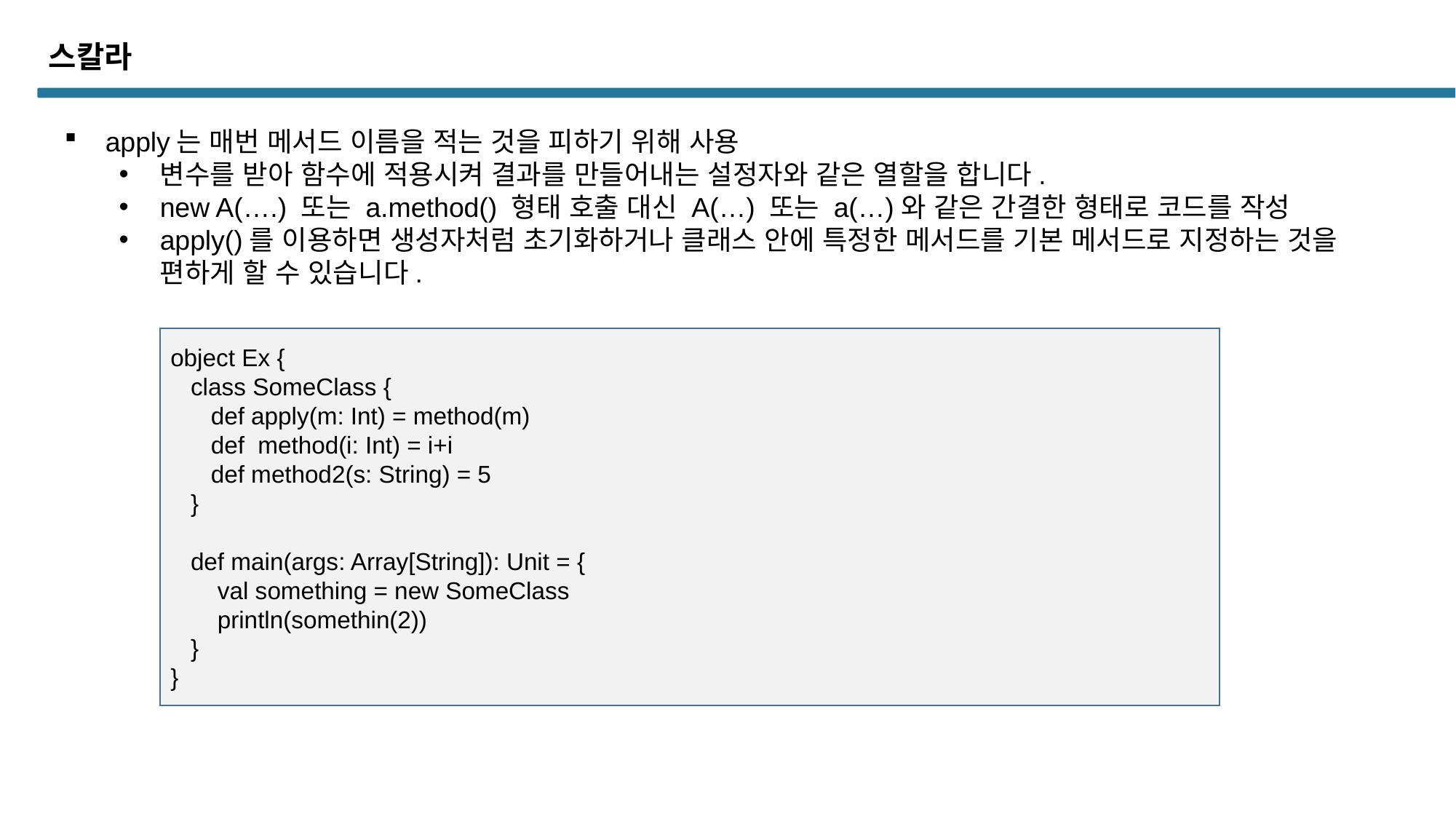

스칼라
apply는 매번 메서드 이름을 적는 것을 피하기 위해 사용
변수를 받아 함수에 적용시켜 결과를 만들어내는 설정자와 같은 열할을 합니다.
new A(….) 또는 a.method() 형태 호출 대신 A(…) 또는 a(…)와 같은 간결한 형태로 코드를 작성
apply()를 이용하면 생성자처럼 초기화하거나 클래스 안에 특정한 메서드를 기본 메서드로 지정하는 것을 편하게 할 수 있습니다.
object Ex {
   class SomeClass {
      def apply(m: Int) = method(m)
      def  method(i: Int) = i+i
      def method2(s: String) = 5
   }

   def main(args: Array[String]): Unit = {
       val something = new SomeClass
       println(somethin(2))
   }
}